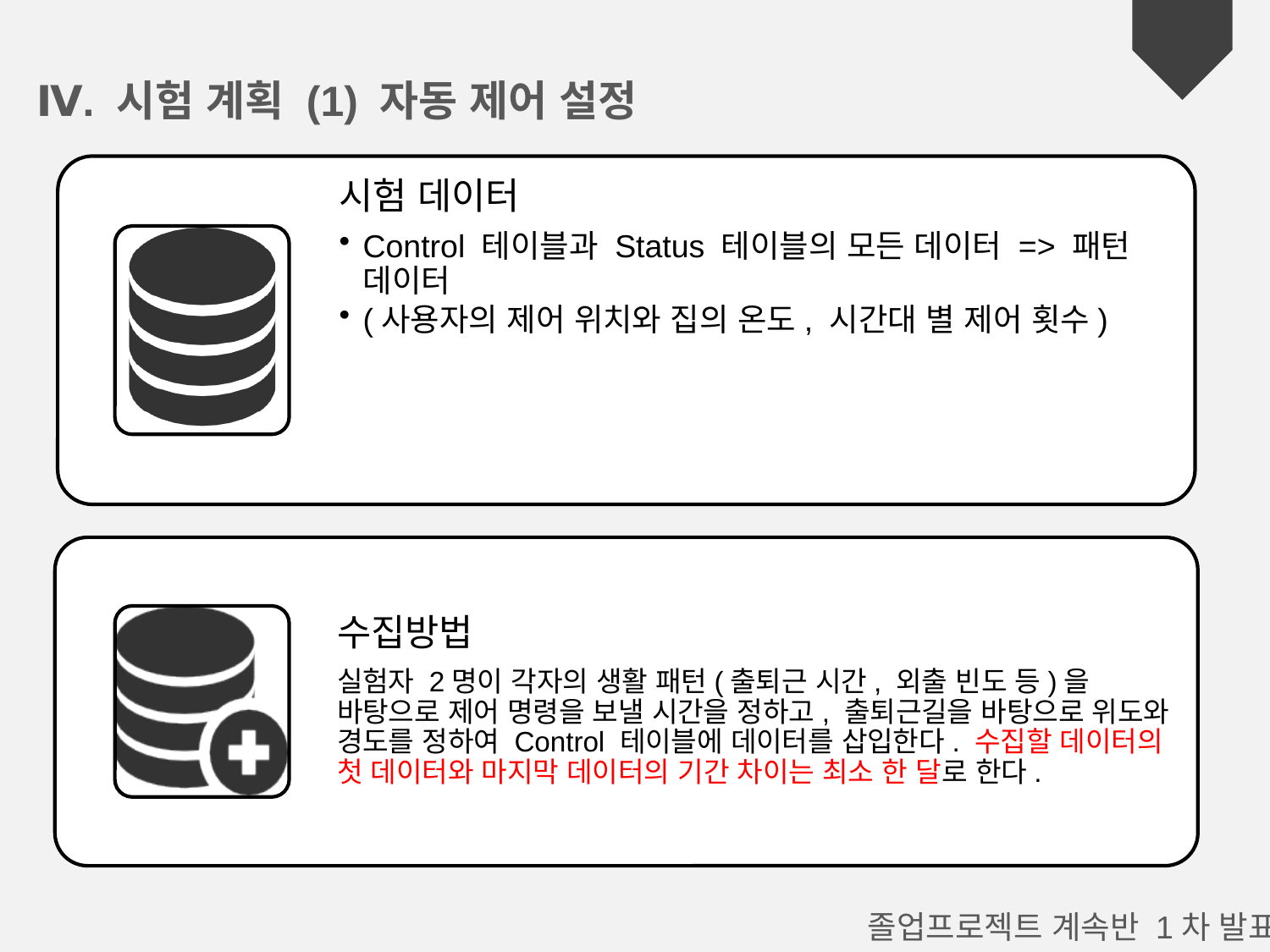

Ⅳ. 시험 계획 (1) 자동 제어 설정
시험 데이터
Control 테이블과 Status 테이블의 모든 데이터 => 패턴 데이터
(사용자의 제어 위치와 집의 온도, 시간대 별 제어 횟수)
수집방법
실험자 2명이 각자의 생활 패턴(출퇴근 시간, 외출 빈도 등)을 바탕으로 제어 명령을 보낼 시간을 정하고, 출퇴근길을 바탕으로 위도와 경도를 정하여 Control 테이블에 데이터를 삽입한다. 수집할 데이터의 첫 데이터와 마지막 데이터의 기간 차이는 최소 한 달로 한다.
졸업프로젝트 계속반 1차 발표